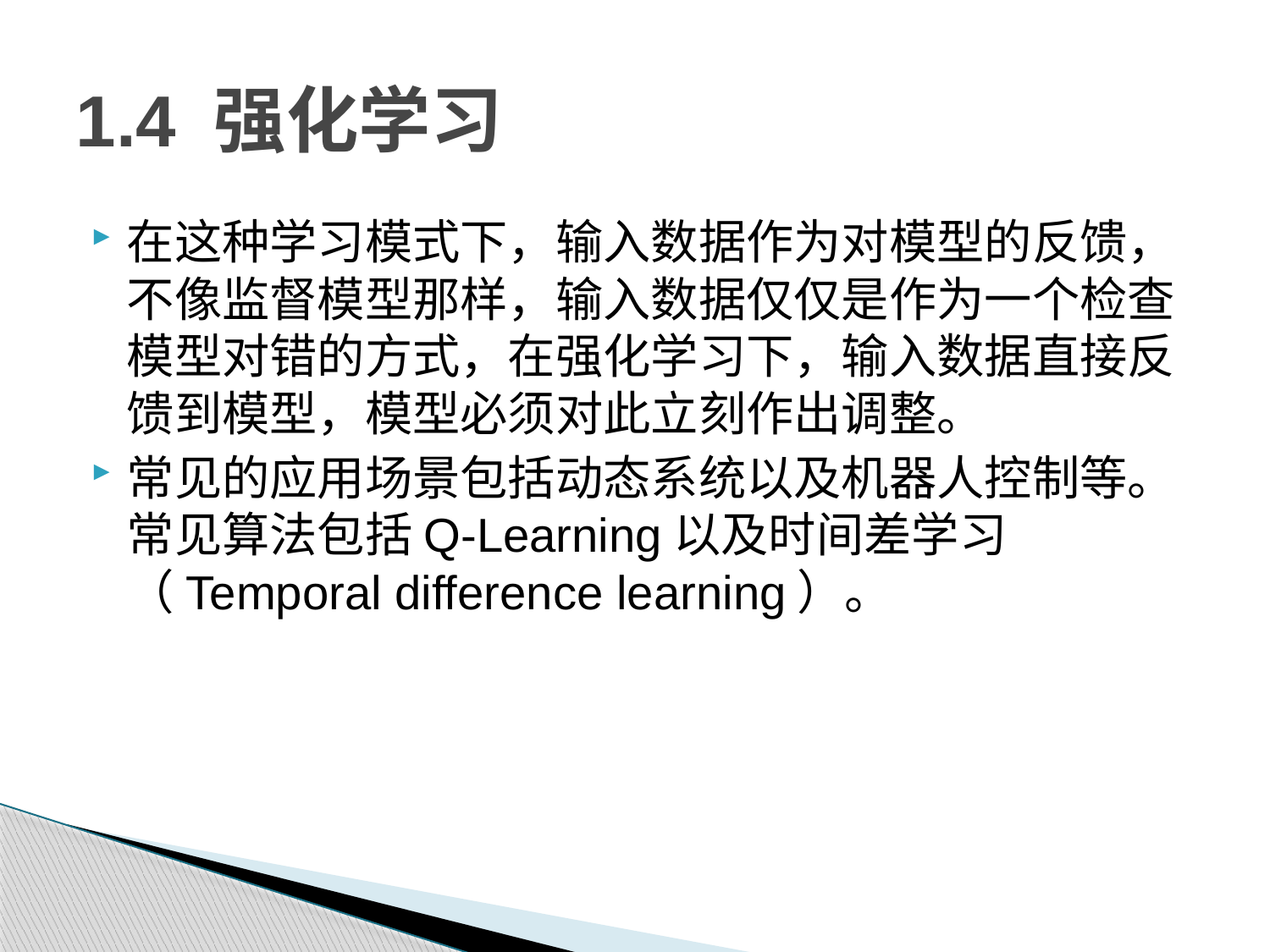

# 1.4 强化学习
在这种学习模式下，输入数据作为对模型的反馈，不像监督模型那样，输入数据仅仅是作为一个检查模型对错的方式，在强化学习下，输入数据直接反馈到模型，模型必须对此立刻作出调整。
常见的应用场景包括动态系统以及机器人控制等。常见算法包括Q-Learning以及时间差学习（Temporal difference learning）。